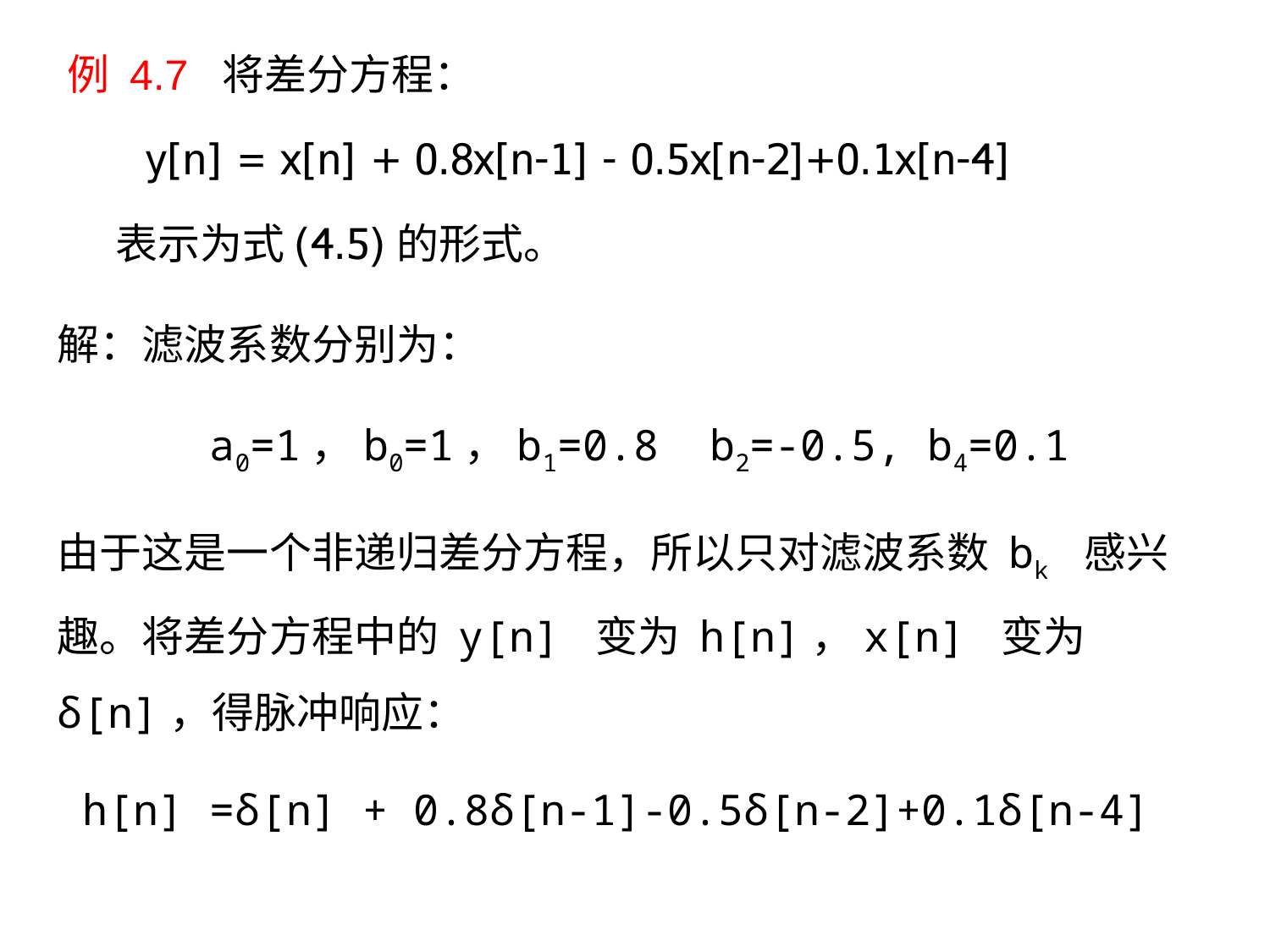

例 4.7  将差分方程：
      y[n] = x[n] + 0.8x[n-1] - 0.5x[n-2]+0.1x[n-4]
    表示为式(4.5)的形式。
解：滤波系数分别为：
      a0=1，b0=1，b1=0.8  b2=-0.5, b4=0.1
由于这是一个非递归差分方程，所以只对滤波系数 bk 感兴趣。将差分方程中的 y[n] 变为 h[n]，x[n] 变为 δ[n]，得脉冲响应：
 h[n] =δ[n] + 0.8δ[n-1]-0.5δ[n-2]+0.1δ[n-4]